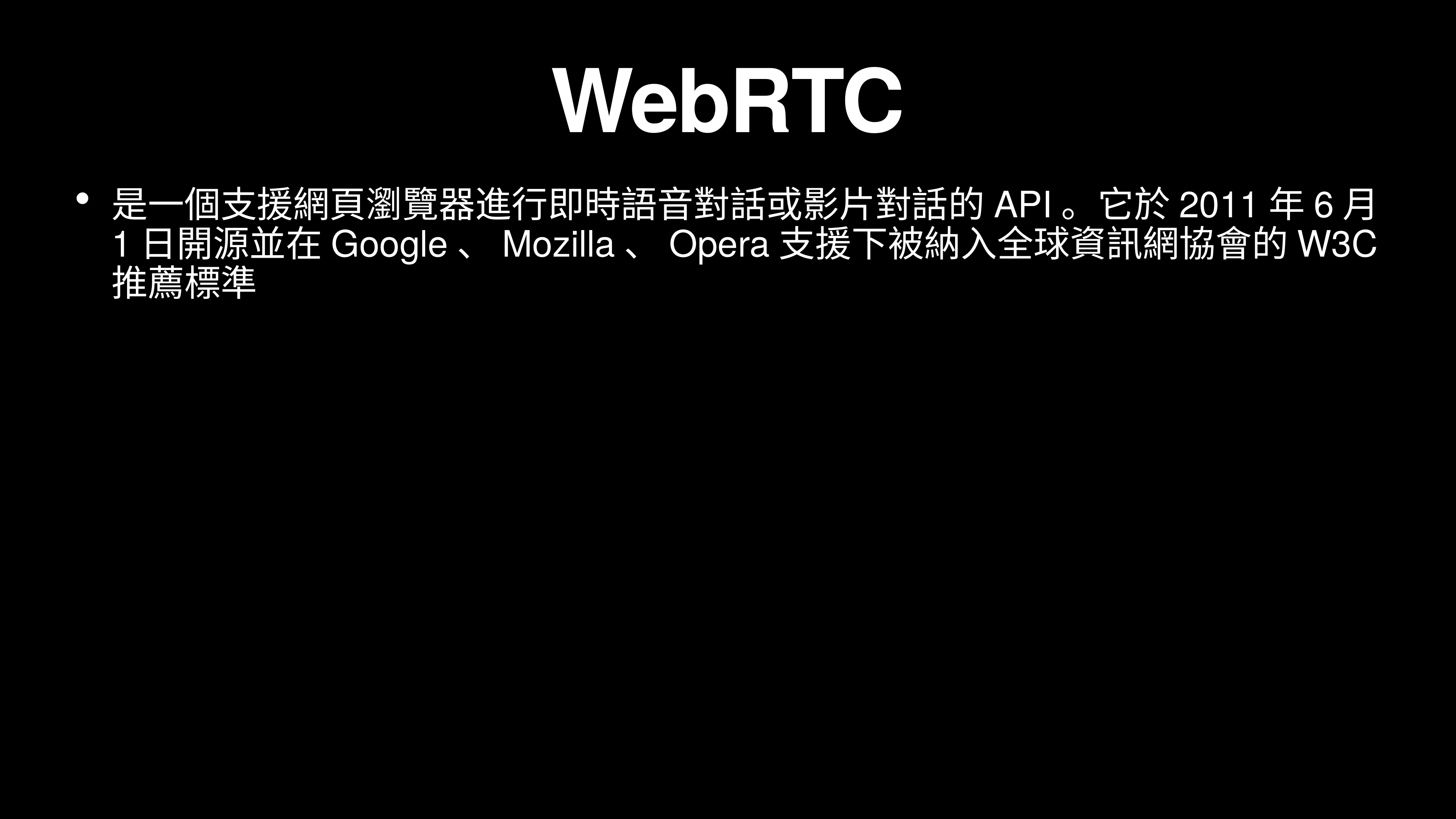

WebRTC
是一個支援網頁瀏覽器進行即時語音對話或影片對話的API。它於2011年6月1日開源並在Google、Mozilla、Opera支援下被納入全球資訊網協會的W3C推薦標準